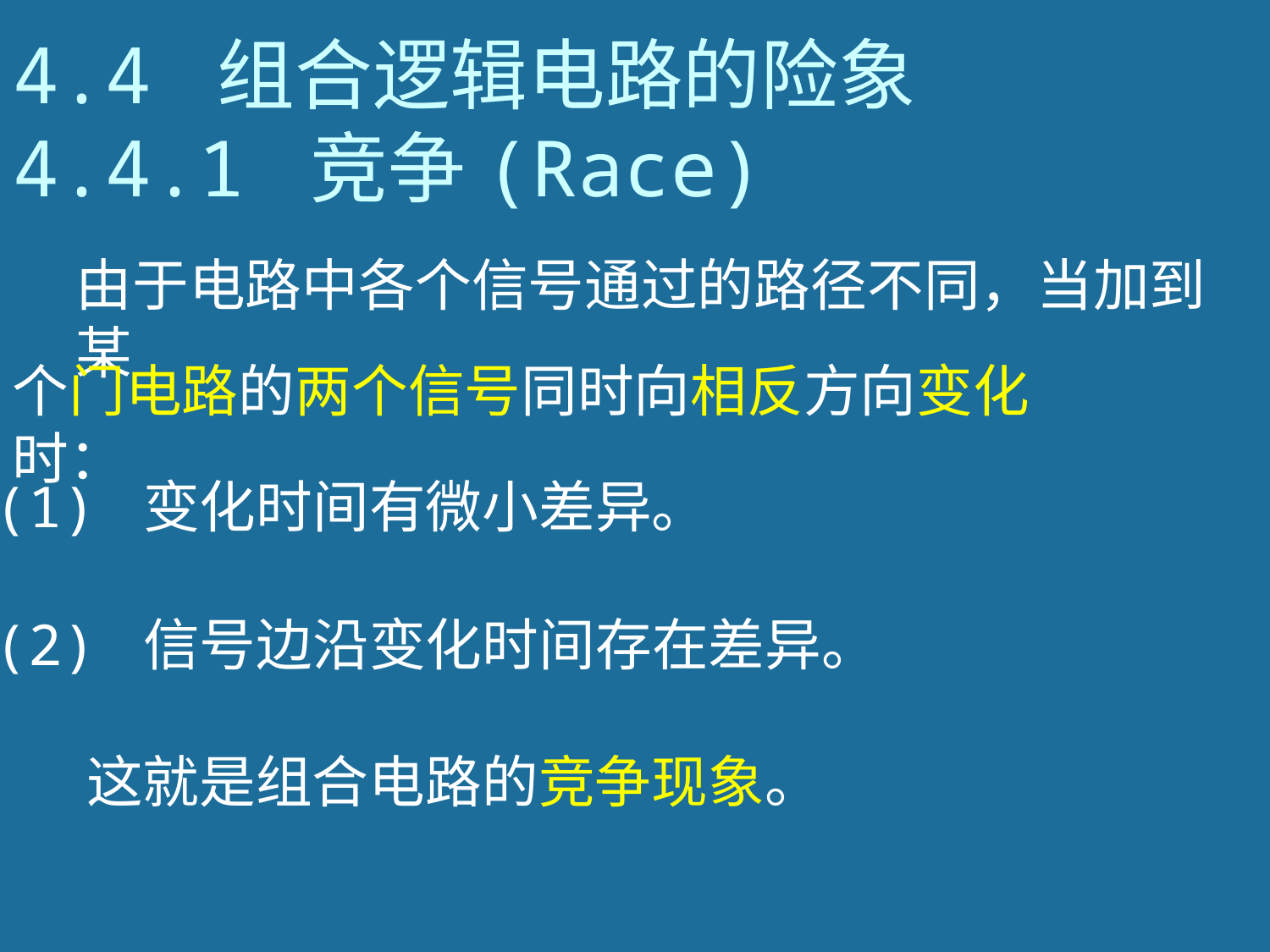

# 4.4 组合逻辑电路的险象 4.4.1 竞争(Race)
由于电路中各个信号通过的路径不同，当加到某
个门电路的两个信号同时向相反方向变化时：
(1) 变化时间有微小差异。
(2) 信号边沿变化时间存在差异。
这就是组合电路的竞争现象。
237